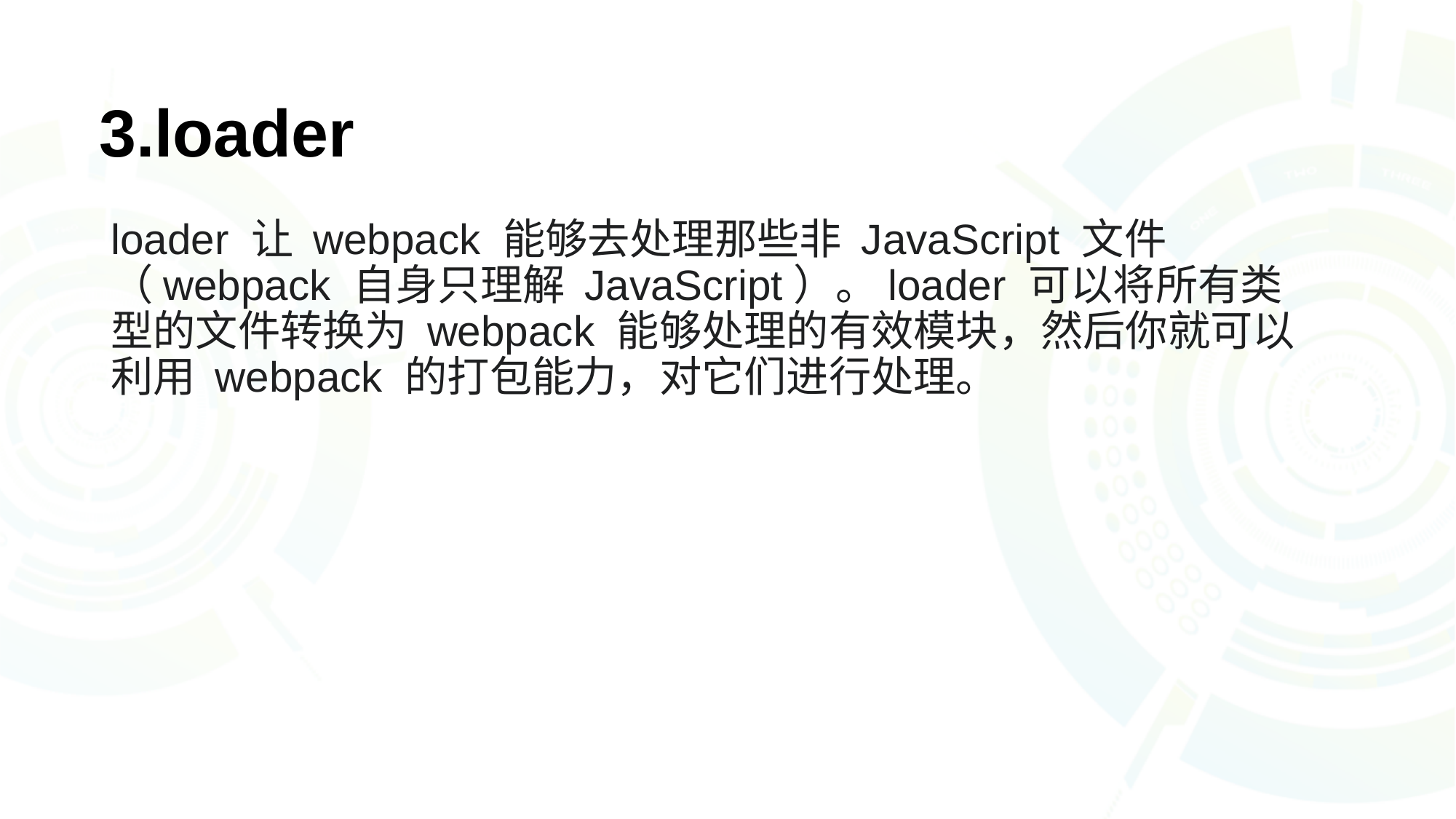

# 3.loader
loader 让 webpack 能够去处理那些非 JavaScript 文件（webpack 自身只理解 JavaScript）。loader 可以将所有类型的文件转换为 webpack 能够处理的有效模块，然后你就可以利用 webpack 的打包能力，对它们进行处理。